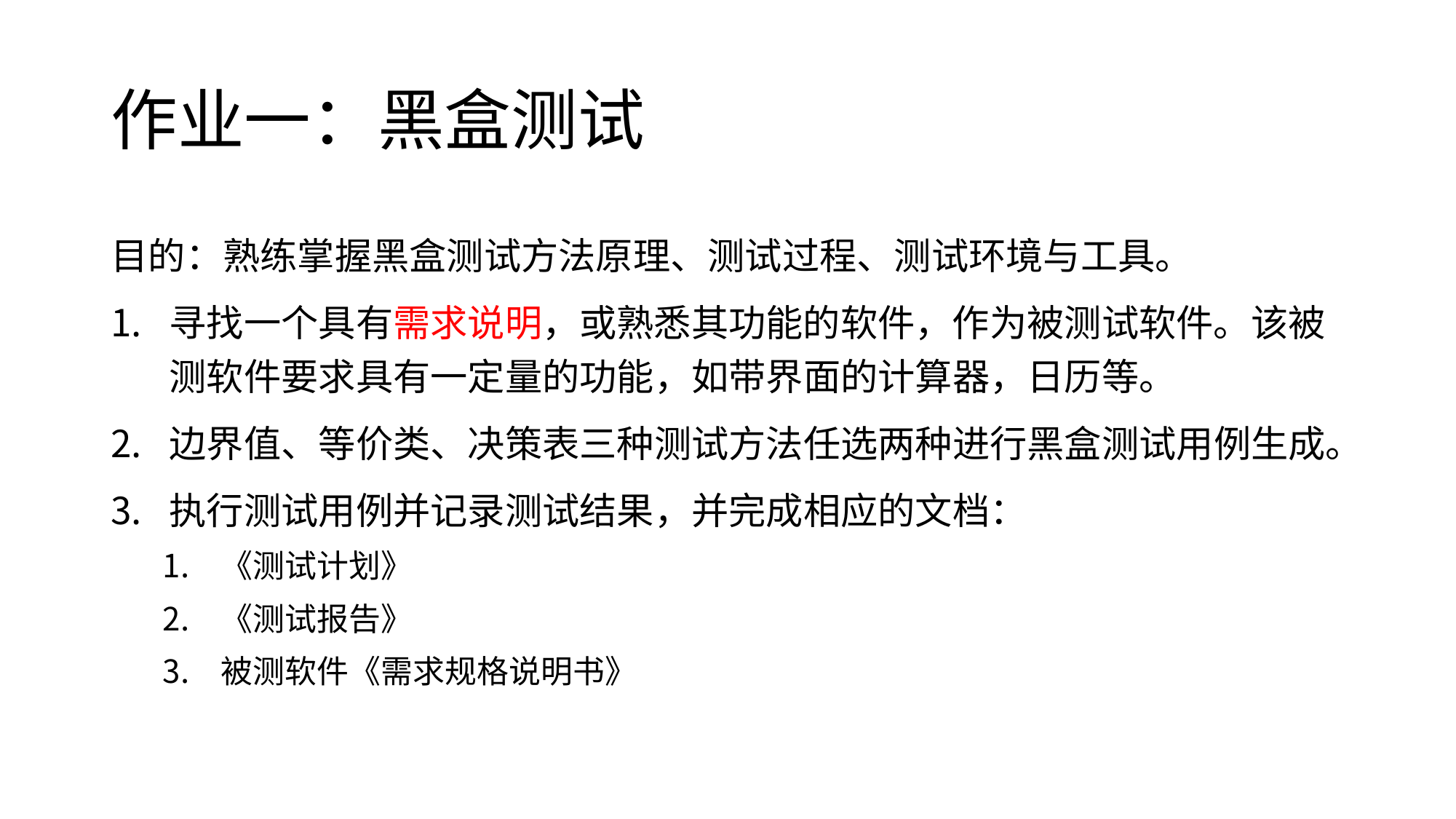

# 作业一：黑盒测试
目的：熟练掌握黑盒测试方法原理、测试过程、测试环境与工具。
寻找一个具有需求说明，或熟悉其功能的软件，作为被测试软件。该被测软件要求具有一定量的功能，如带界面的计算器，日历等。
边界值、等价类、决策表三种测试方法任选两种进行黑盒测试用例生成。
执行测试用例并记录测试结果，并完成相应的文档：
《测试计划》
《测试报告》
被测软件《需求规格说明书》